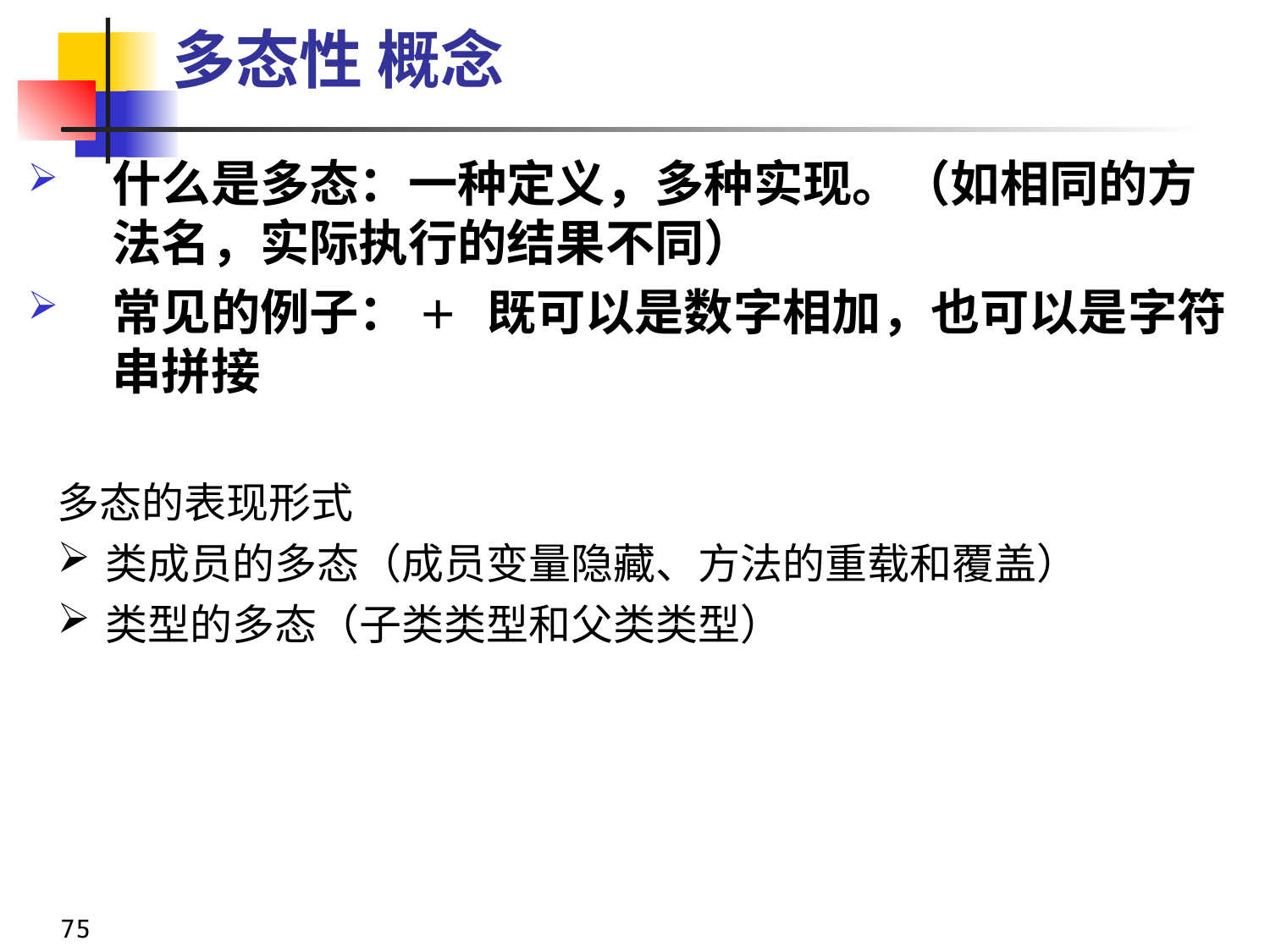

# 多态性 概念
什么是多态：一种定义，多种实现。（如相同的方法名，实际执行的结果不同）
常见的例子：+ 既可以是数字相加，也可以是字符串拼接
多态的表现形式
类成员的多态（成员变量隐藏、方法的重载和覆盖）
类型的多态（子类类型和父类类型）
75